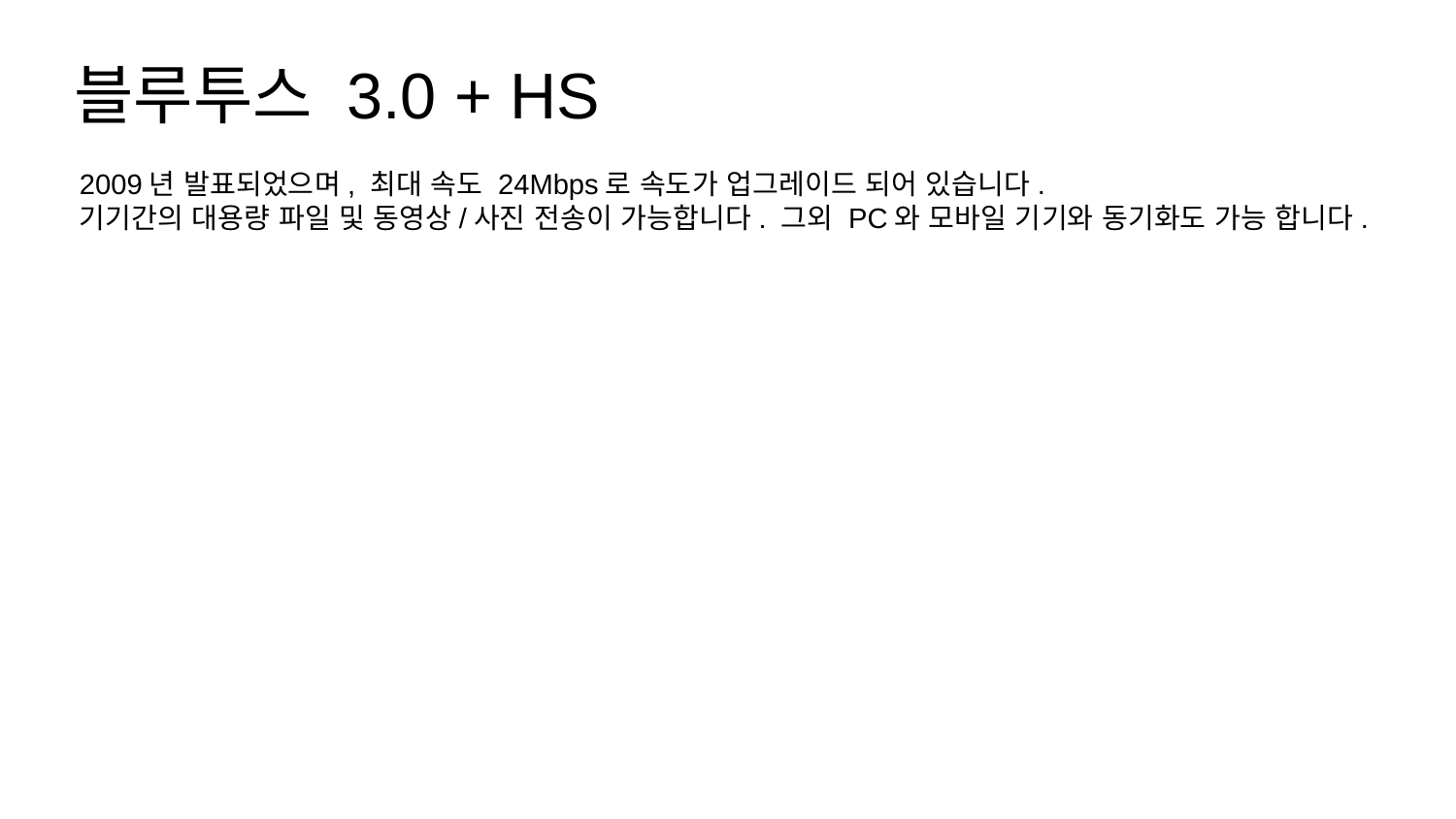

블루투스 3.0 + HS
2009년 발표되었으며, 최대 속도 24Mbps로 속도가 업그레이드 되어 있습니다.
기기간의 대용량 파일 및 동영상/사진 전송이 가능합니다. 그외 PC와 모바일 기기와 동기화도 가능 합니다.